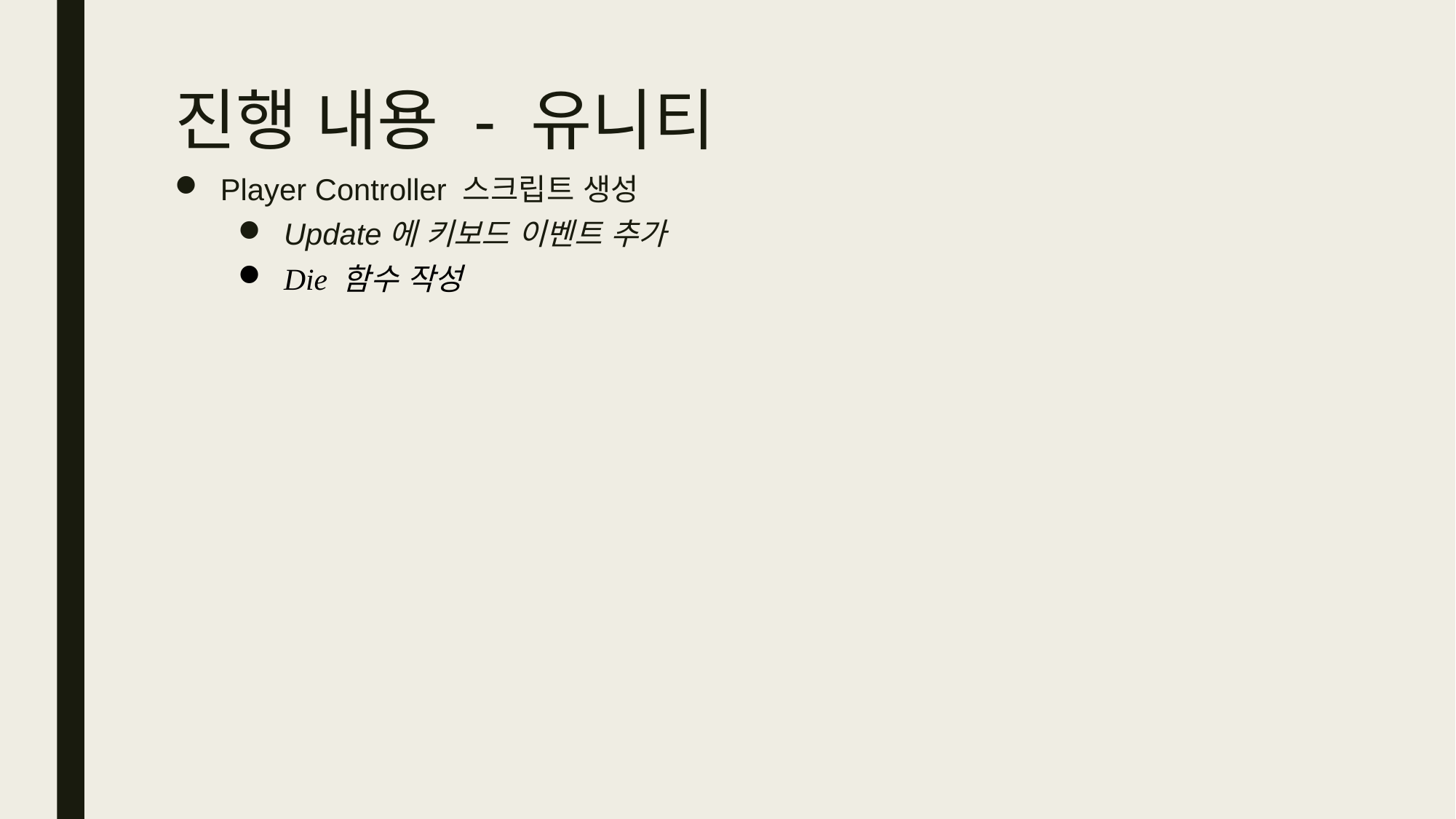

# 진행 내용 - 유니티
Player Controller 스크립트 생성
Update에 키보드 이벤트 추가
Die 함수 작성